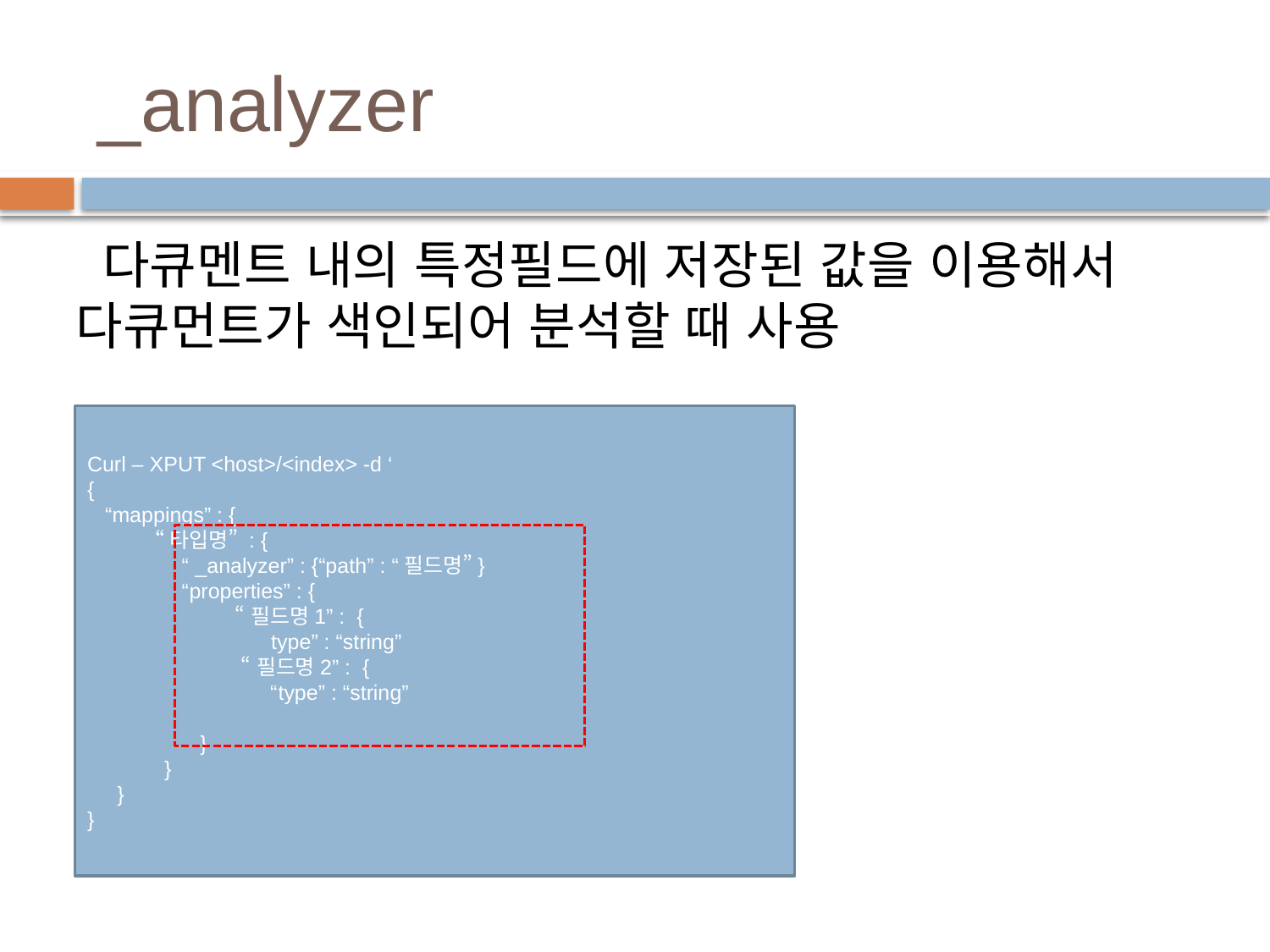

# _analyzer
 다큐멘트 내의 특정필드에 저장된 값을 이용해서 다큐먼트가 색인되어 분석할 때 사용
Curl – XPUT <host>/<index> -d ‘
{
   “mappings” : {
            “타입명” : {
                “ _analyzer” : {“path” : “필드명”}
                “properties” : {
                         “필드명1” :  {
                               type” : “string”
                          “필드명2” :  {
                               “type” : “string”

                   }
             }
     }
}